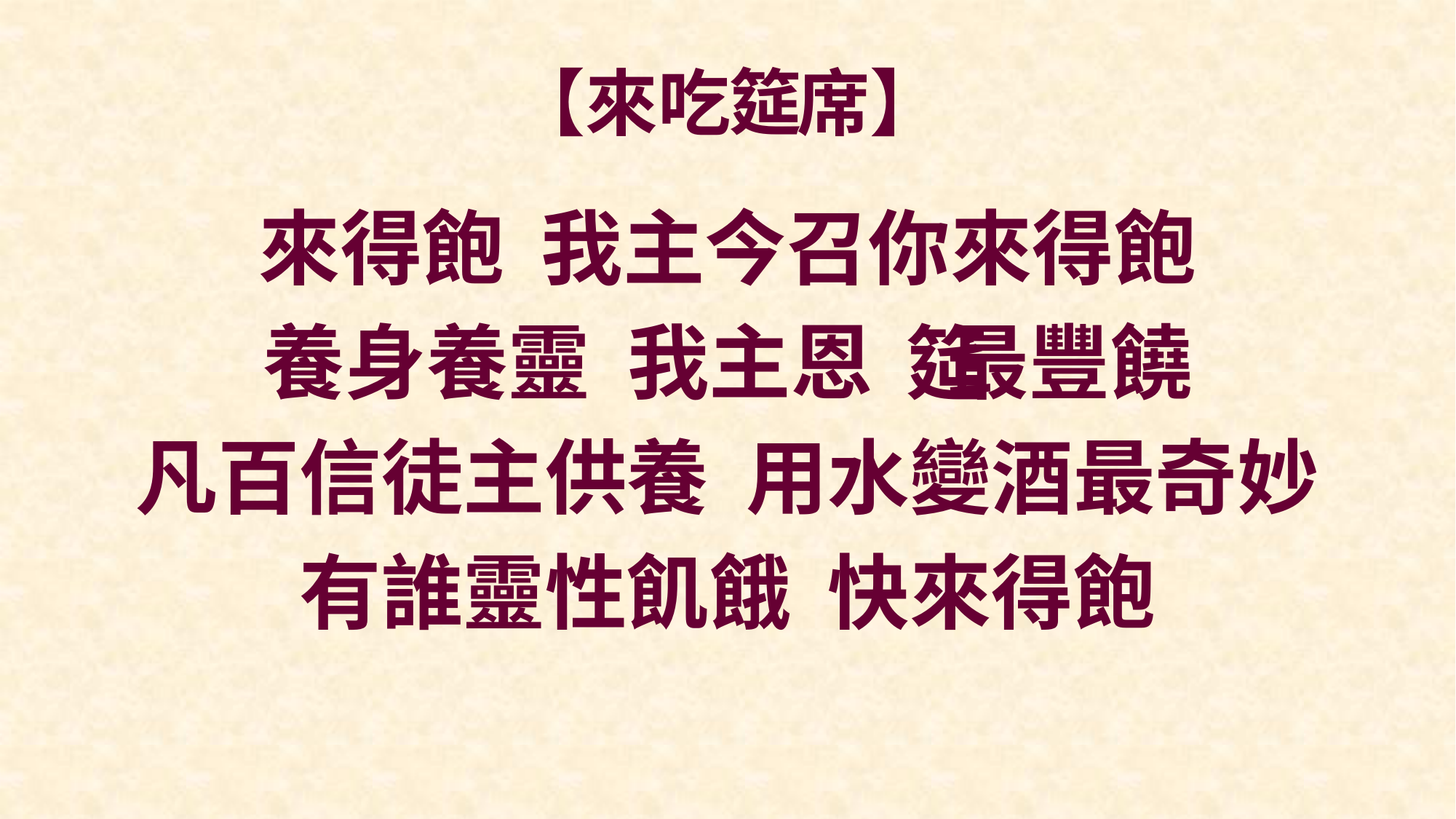

# 【來吃    席】
筵
來得飽  我主今召你來得飽
養身養靈  我主恩    最豐饒
凡百信徒主供養  用水變酒最奇妙
有誰靈性飢餓  快來得飽
筵